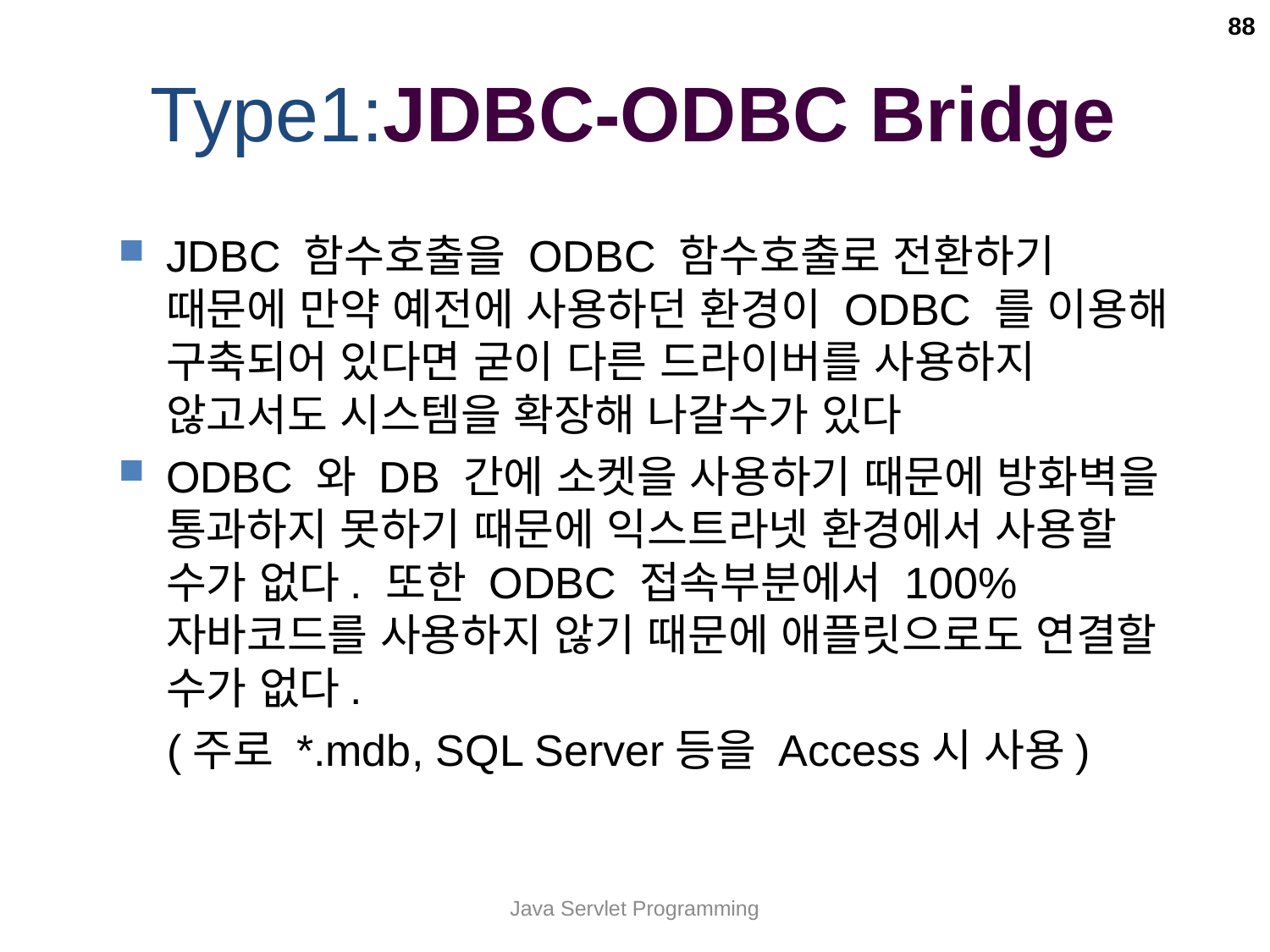

88
Type1:JDBC-ODBC Bridge
JDBC 함수호출을 ODBC 함수호출로 전환하기 때문에 만약 예전에 사용하던 환경이 ODBC 를 이용해 구축되어 있다면 굳이 다른 드라이버를 사용하지 않고서도 시스템을 확장해 나갈수가 있다
ODBC 와 DB 간에 소켓을 사용하기 때문에 방화벽을 통과하지 못하기 때문에 익스트라넷 환경에서 사용할 수가 없다. 또한 ODBC 접속부분에서 100% 자바코드를 사용하지 않기 때문에 애플릿으로도 연결할 수가 없다.
    (주로 *.mdb, SQL Server등을 Access시 사용)
Java Servlet Programming